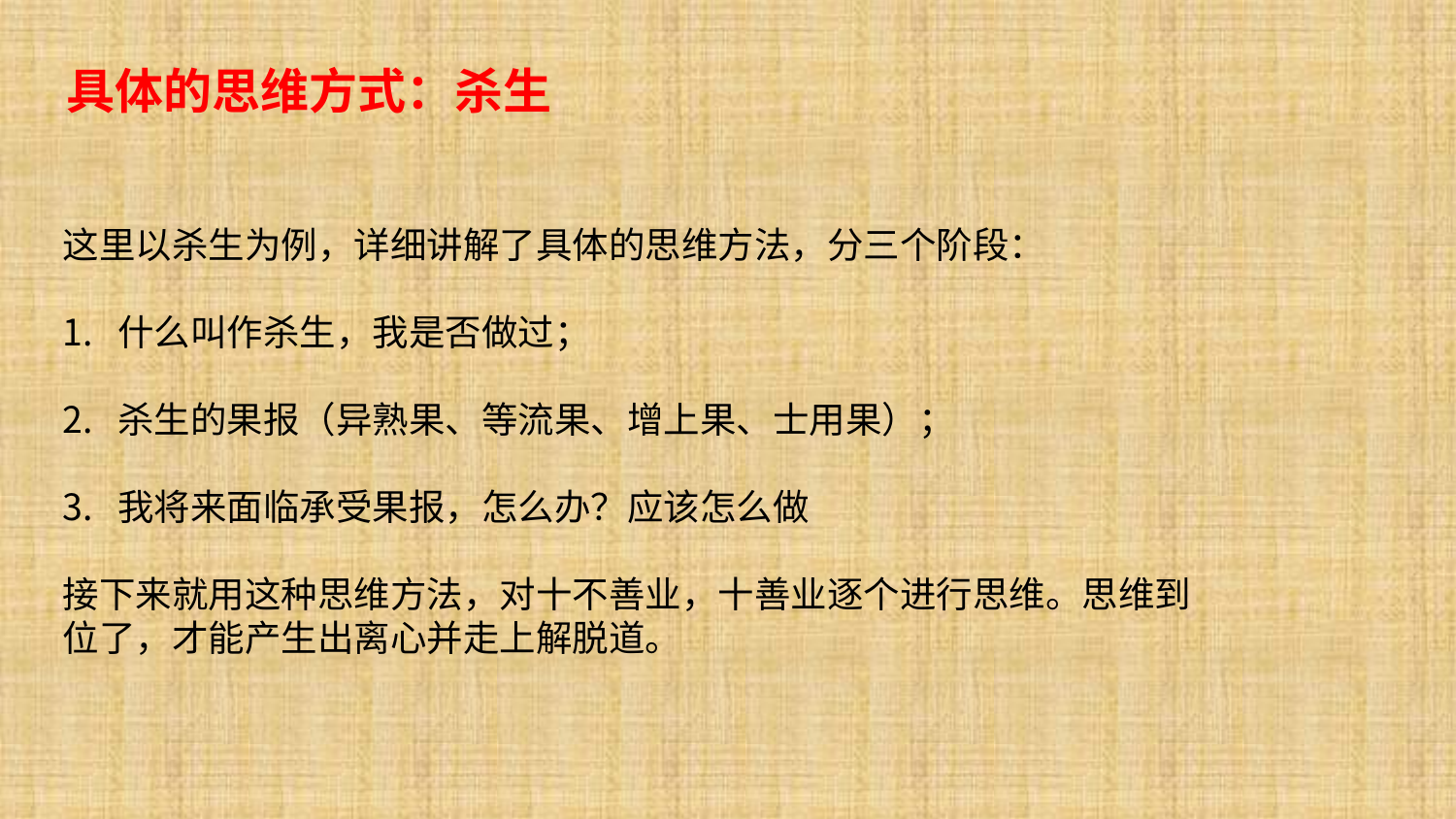

具体的思维方式：杀生
这里以杀生为例，详细讲解了具体的思维方法，分三个阶段：

什么叫作杀生，我是否做过；

杀生的果报（异熟果、等流果、增上果、士用果）；

我将来面临承受果报，怎么办？应该怎么做

接下来就用这种思维方法，对十不善业，十善业逐个进行思维。思维到位了，才能产生出离心并走上解脱道。